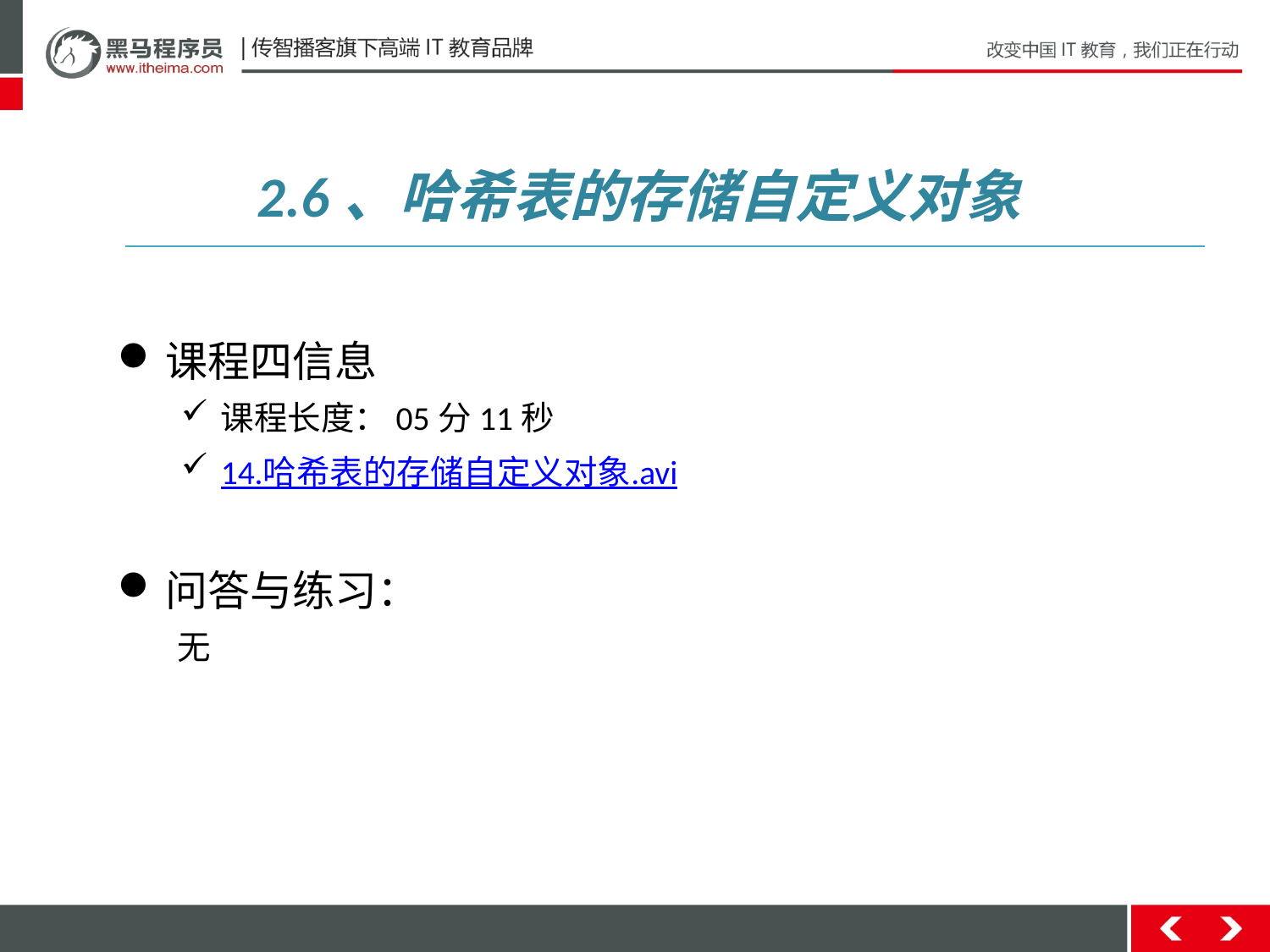

2.6、哈希表的存储自定义对象

课程四信息
课程长度：05分11秒
14.哈希表的存储自定义对象.avi

问答与练习：
       无